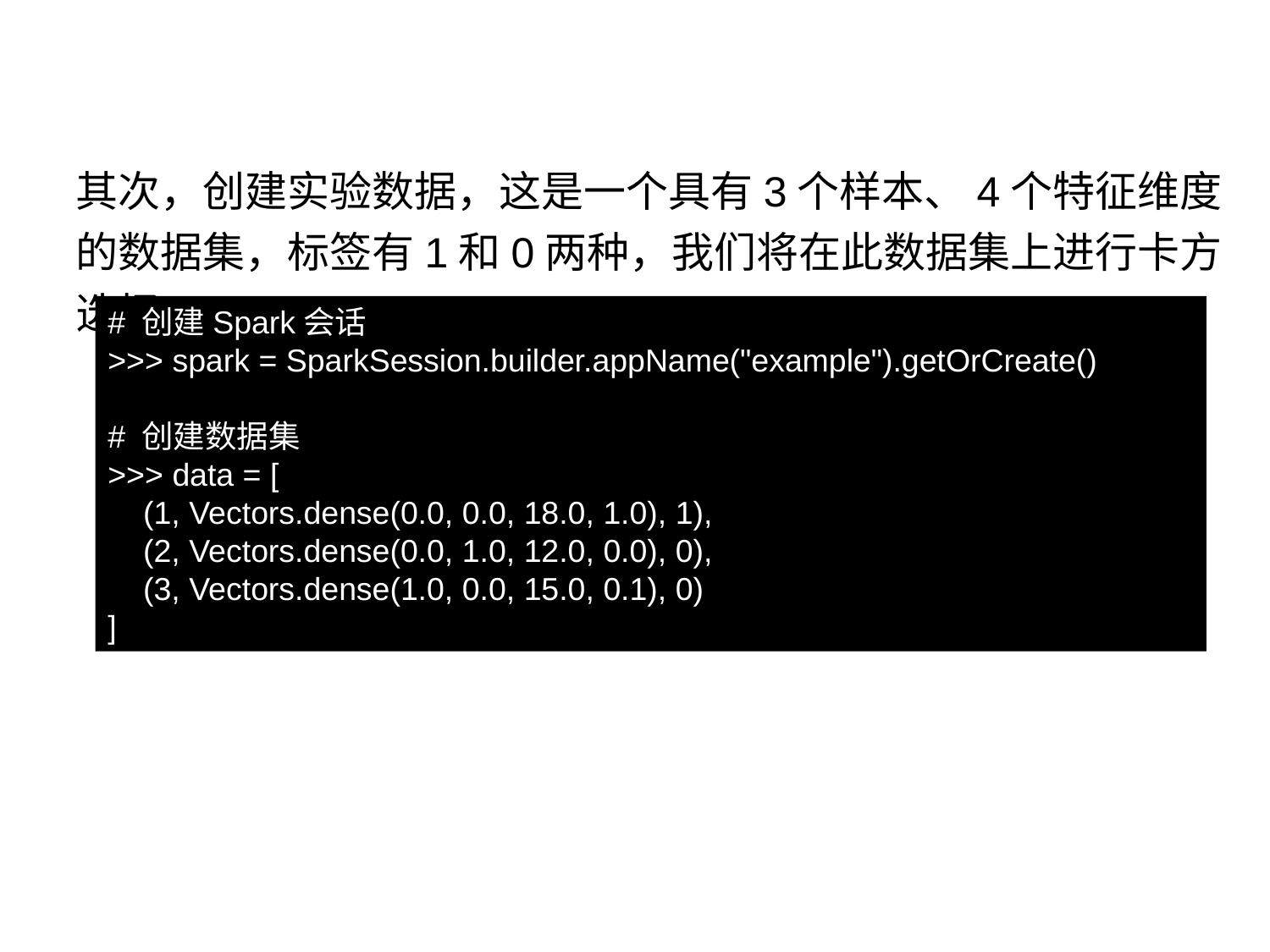

9.6.3 特征选择
其次，创建实验数据，这是一个具有3个样本、4个特征维度的数据集，标签有1和0两种，我们将在此数据集上进行卡方选择。
# 创建Spark会话
>>> spark = SparkSession.builder.appName("example").getOrCreate()

# 创建数据集
>>> data = [
    (1, Vectors.dense(0.0, 0.0, 18.0, 1.0), 1),
    (2, Vectors.dense(0.0, 1.0, 12.0, 0.0), 0),
    (3, Vectors.dense(1.0, 0.0, 15.0, 0.1), 0)
]